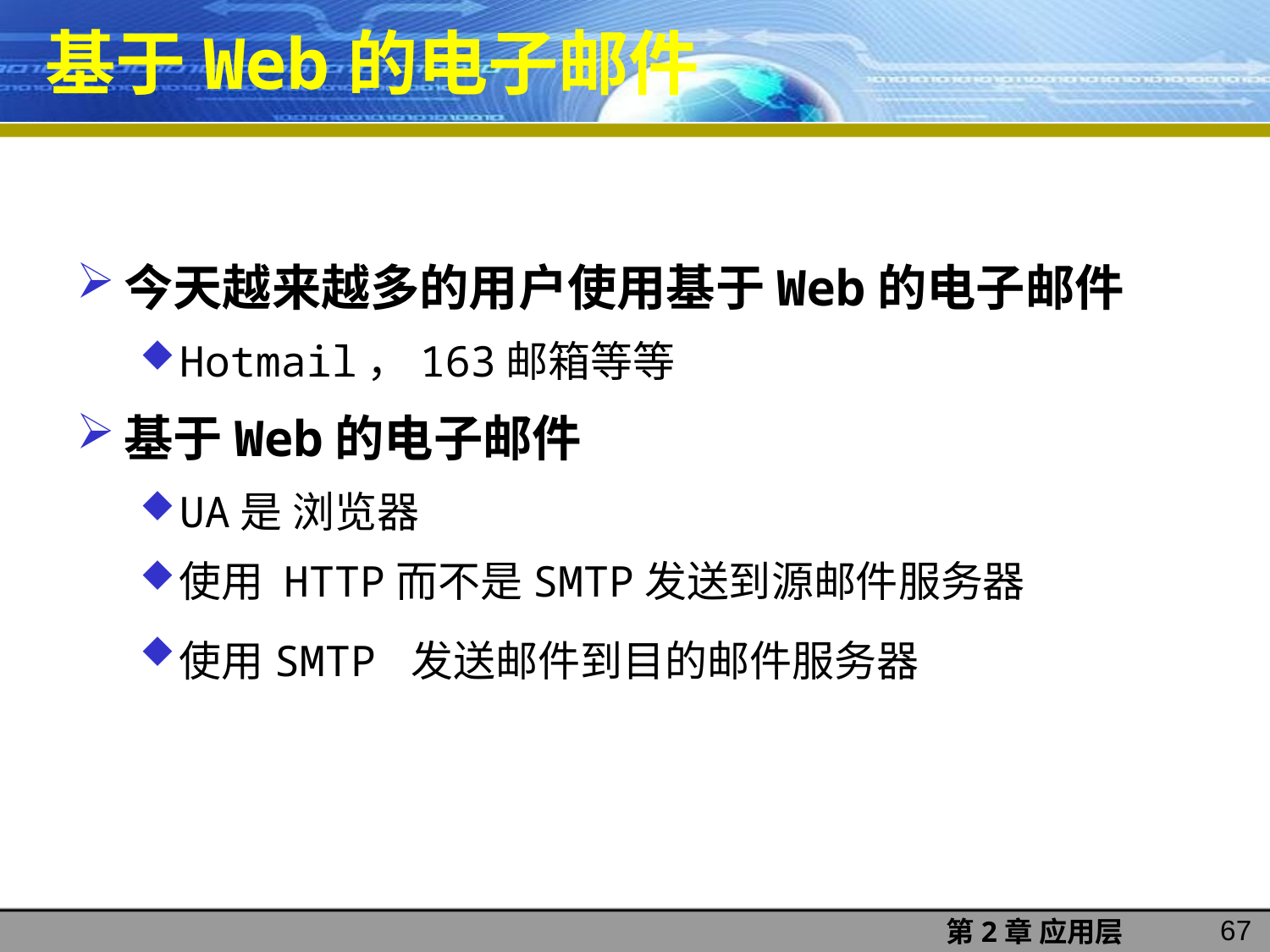

基于Web的电子邮件
今天越来越多的用户使用基于Web的电子邮件
Hotmail，163邮箱等等
基于Web的电子邮件
UA是 浏览器
使用 HTTP而不是SMTP发送到源邮件服务器
使用SMTP 发送邮件到目的邮件服务器
67